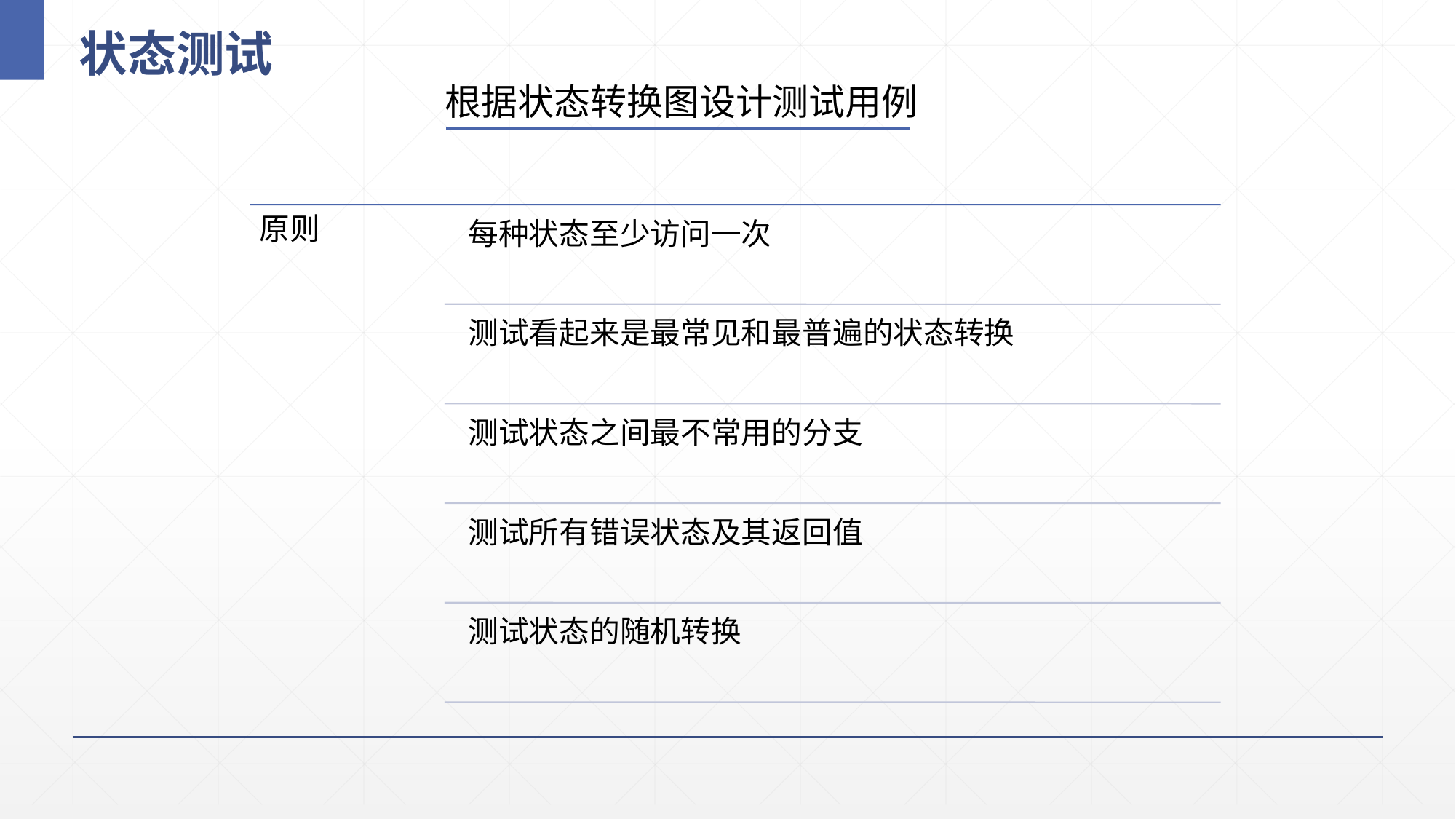

# 状态测试
根据状态转换图设计测试用例
原则
每种状态至少访问一次
测试看起来是最常见和最普遍的状态转换
测试状态之间最不常用的分支
测试所有错误状态及其返回值
测试状态的随机转换